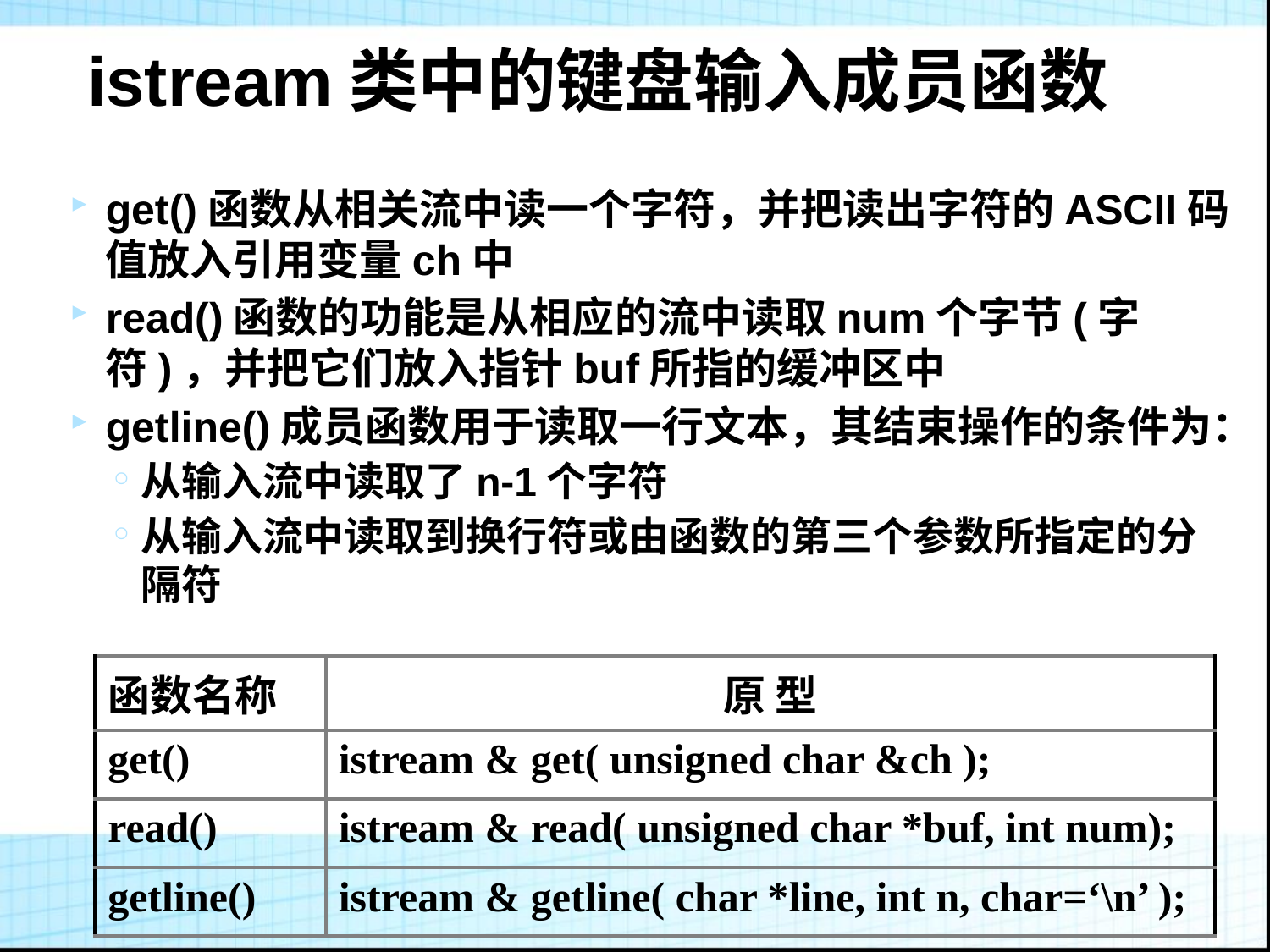

istream类中的键盘输入成员函数
get()函数从相关流中读一个字符，并把读出字符的ASCII码值放入引用变量ch中
read()函数的功能是从相应的流中读取num个字节(字符)，并把它们放入指针buf所指的缓冲区中
getline()成员函数用于读取一行文本，其结束操作的条件为：
从输入流中读取了n-1个字符
从输入流中读取到换行符或由函数的第三个参数所指定的分隔符

| 函数名称 | 原 型 |
| --- | --- |
| get() | istream & get( unsigned char &ch ); |
| read() | istream & read( unsigned char \*buf, int num); |
| getline() | istream & getline( char \*line, int n, char=‘\n’ ); |